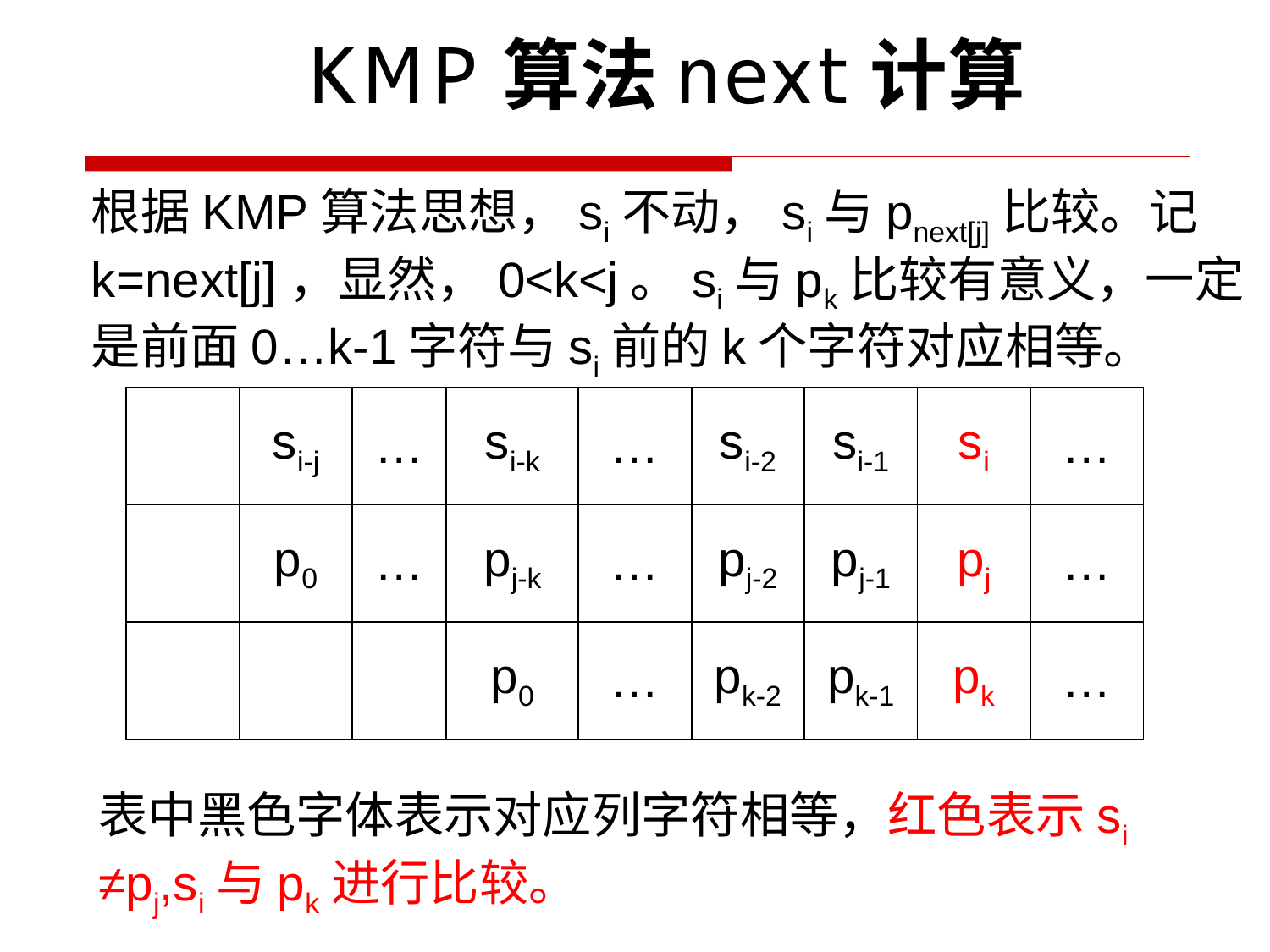

KMP算法next计算
根据KMP算法思想，si不动，si与pnext[j]比较。记k=next[j]，显然，0<k<j。si与pk比较有意义，一定是前面0…k-1字符与si前的k个字符对应相等。

|  | si-j | … | si-k | … | si-2 | si-1 | si | … |
| --- | --- | --- | --- | --- | --- | --- | --- | --- |
|  | p0 | … | pj-k | … | pj-2 | pj-1 | pj | … |
|  |  |  | p0 | … | pk-2 | pk-1 | pk | … |
表中黑色字体表示对应列字符相等，红色表示si ≠pj,si与pk进行比较。